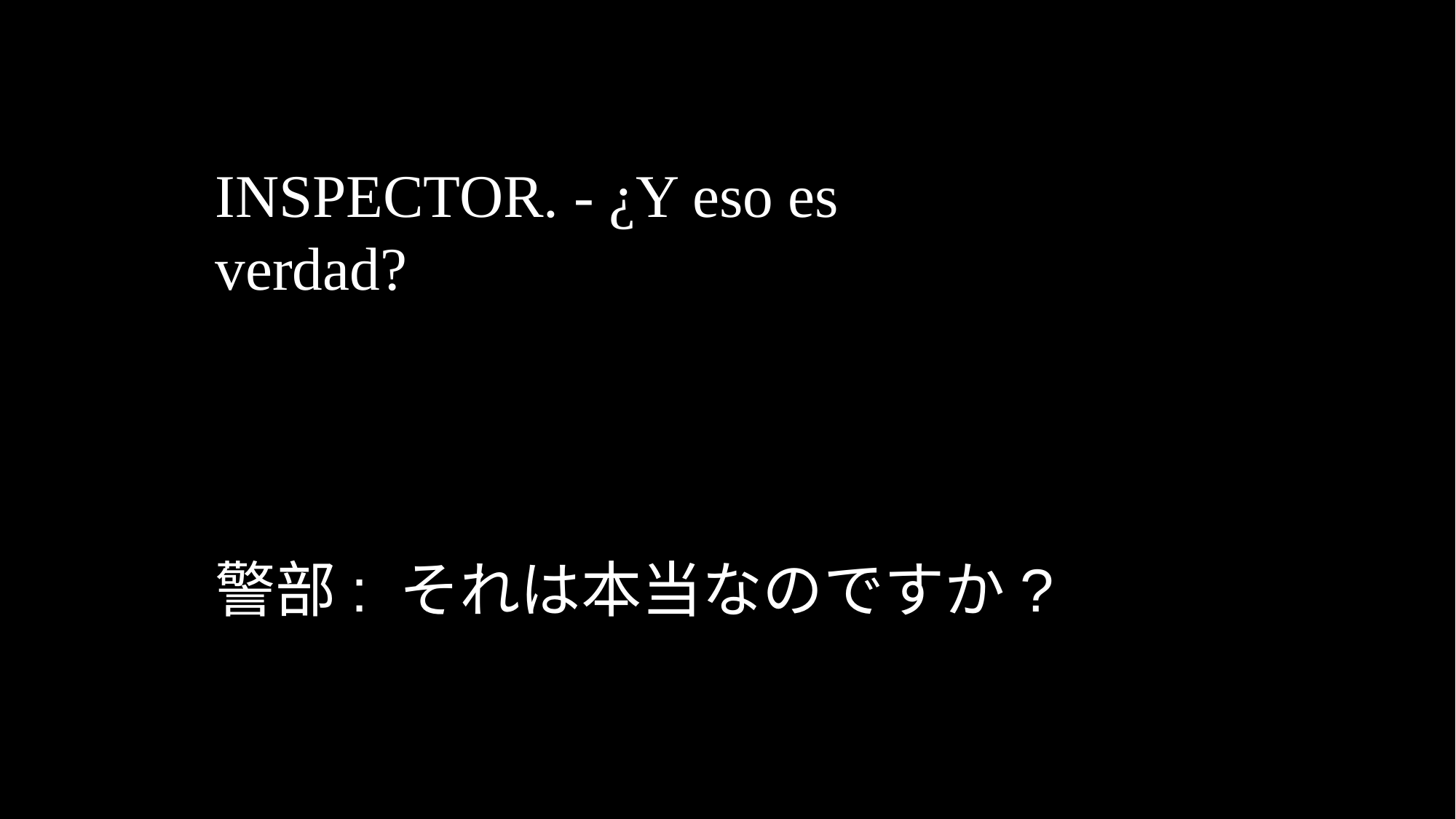

INSPECTOR. - ¿Y eso es verdad?

警部: それは本当なのですか?